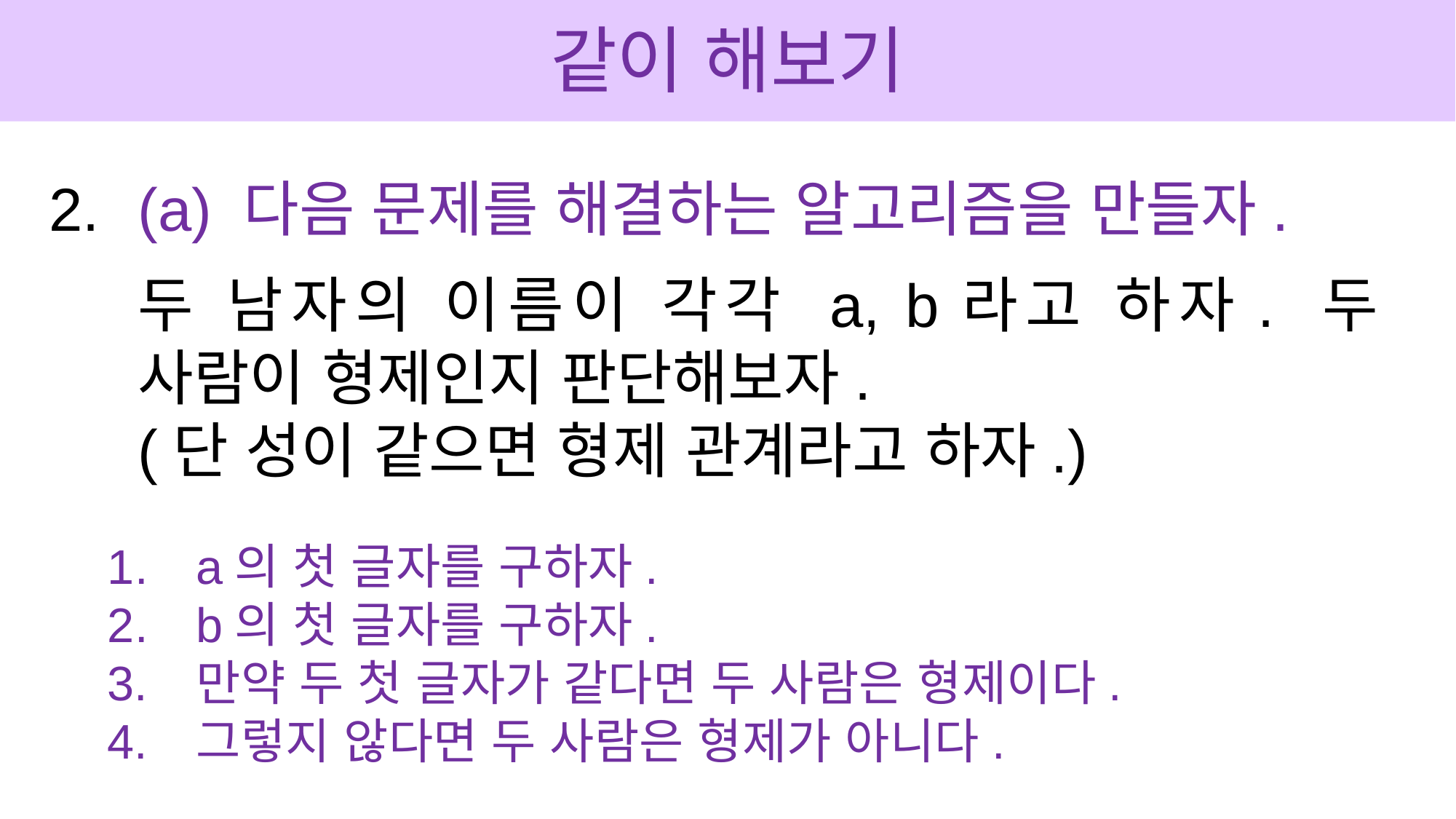

같이 해보기
2.
(a) 다음 문제를 해결하는 알고리즘을 만들자.
두 남자의 이름이 각각 a, b라고 하자. 두 사람이 형제인지 판단해보자.
(단 성이 같으면 형제 관계라고 하자.)
a의 첫 글자를 구하자.
b의 첫 글자를 구하자.
만약 두 첫 글자가 같다면 두 사람은 형제이다.
그렇지 않다면 두 사람은 형제가 아니다.